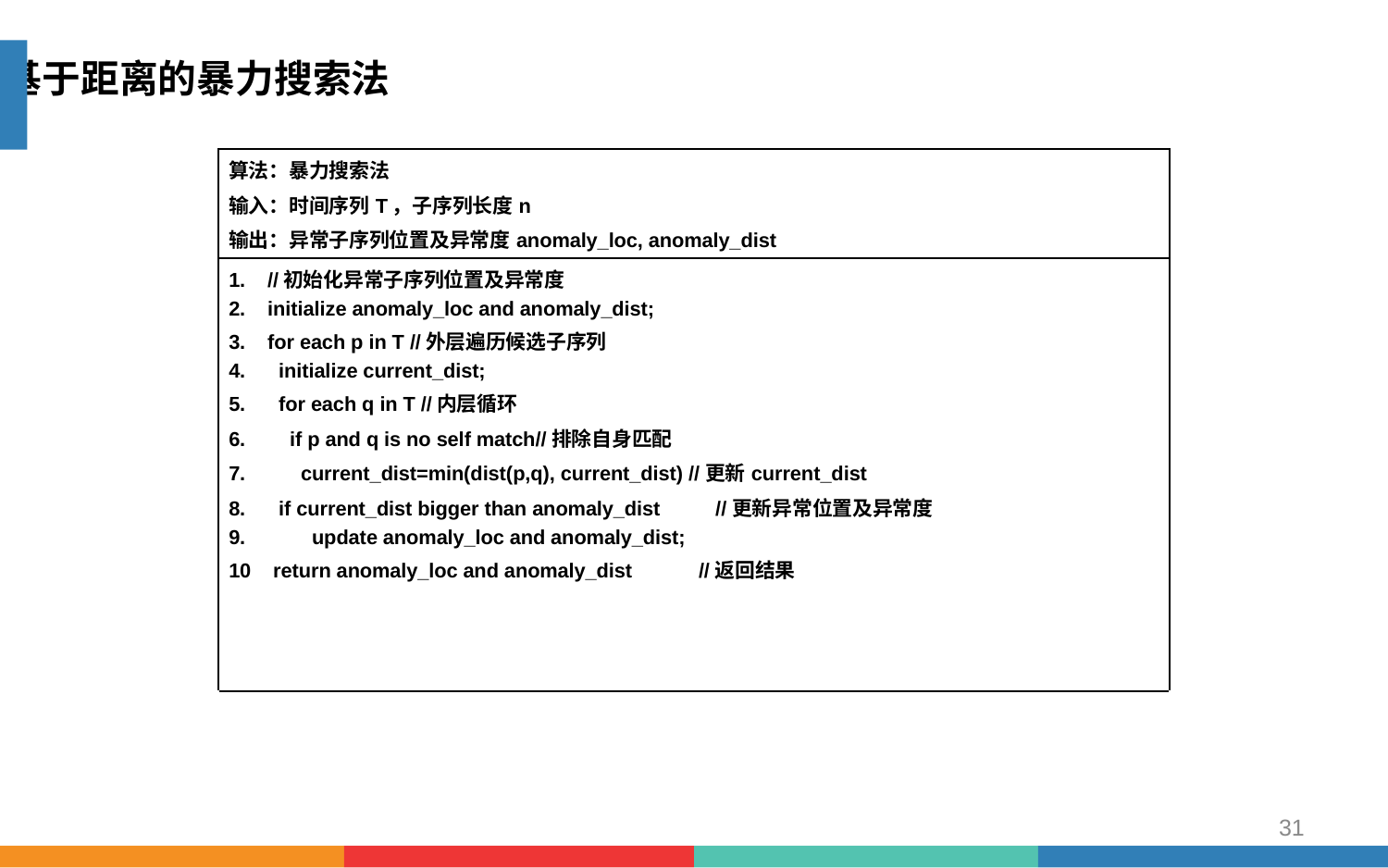

基于距离的暴力搜索法

| 算法：暴力搜索法 输入：时间序列T，子序列长度n 输出：异常子序列位置及异常度anomaly\_loc, anomaly\_dist |
| --- |
| 1. //初始化异常子序列位置及异常度 2. initialize anomaly\_loc and anomaly\_dist; 3. for each p in T //外层遍历候选子序列 4. initialize current\_dist; 5. for each q in T //内层循环 6. if p and q is no self match//排除自身匹配 7. current\_dist=min(dist(p,q), current\_dist) //更新current\_dist 8. if current\_dist bigger than anomaly\_dist //更新异常位置及异常度 9. update anomaly\_loc and anomaly\_dist; 10 return anomaly\_loc and anomaly\_dist //返回结果 |
|  |

31